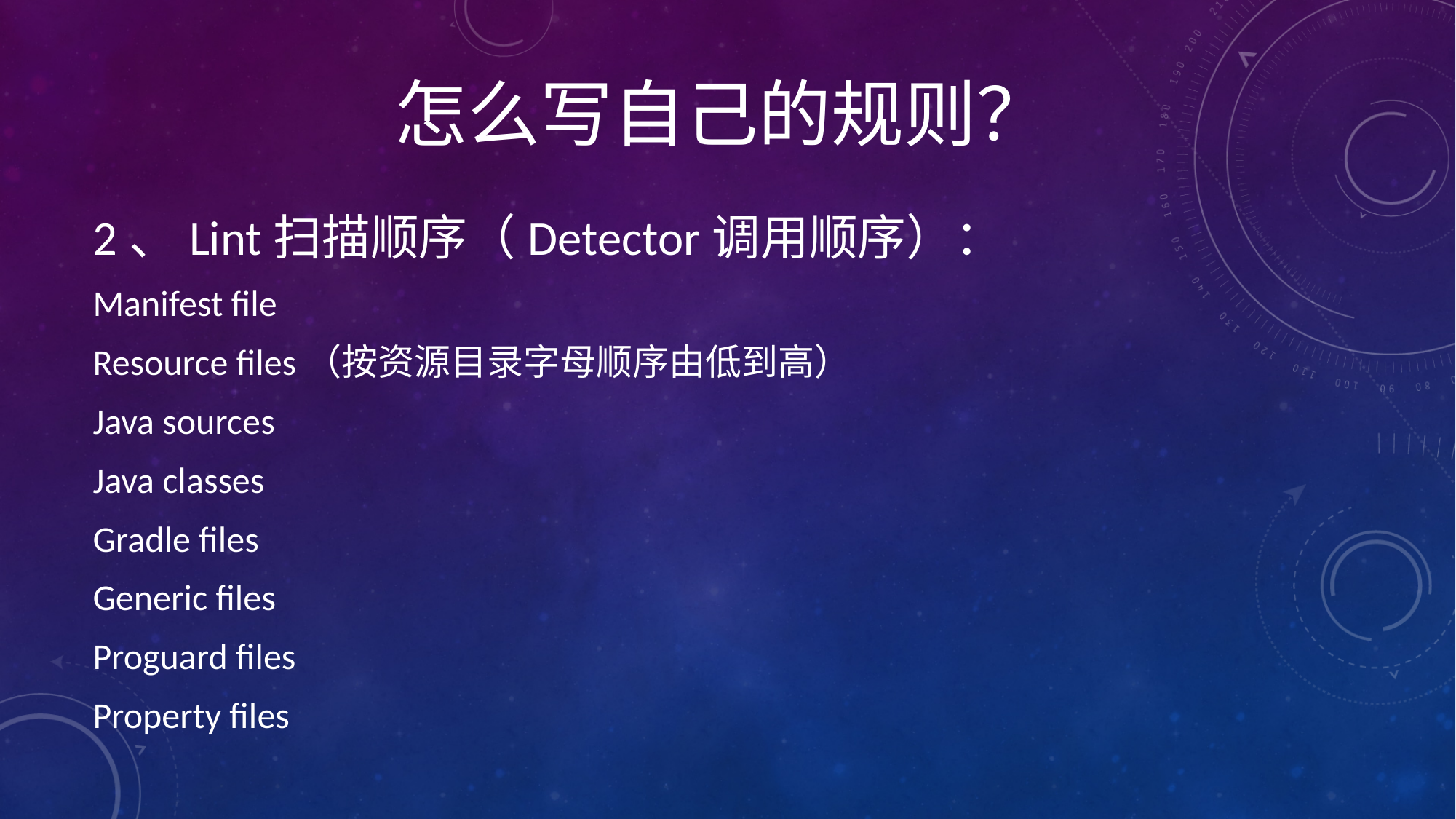

# 怎么写自己的规则？
2、Lint扫描顺序（Detector调用顺序）：
Manifest file
Resource files（按资源目录字母顺序由低到高）
Java sources
Java classes
Gradle files
Generic files
Proguard files
Property files